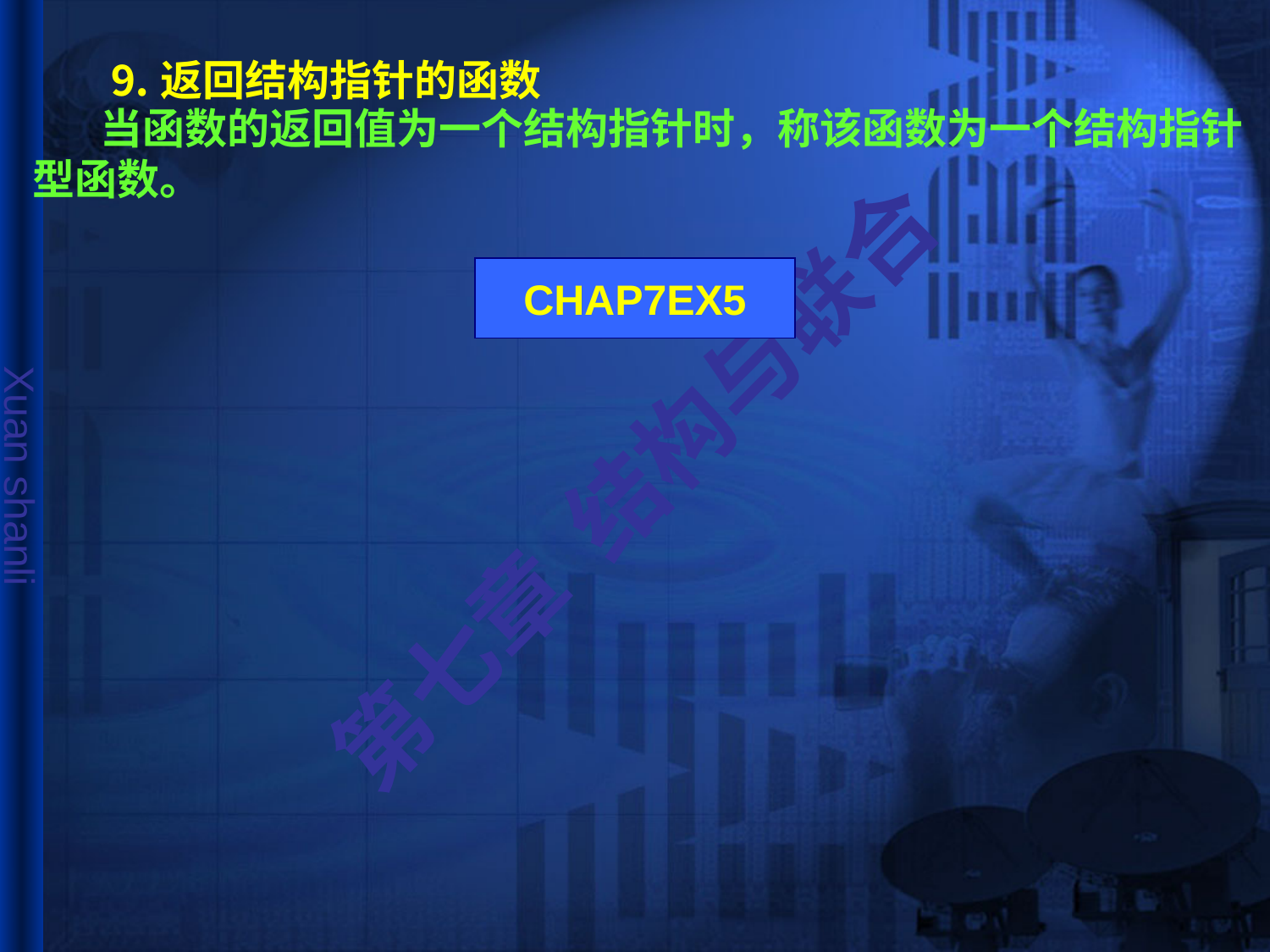

# ⒐返回结构指针的函数
      当函数的返回值为一个结构指针时，称该函数为一个结构指针
型函数。
CHAP7EX5